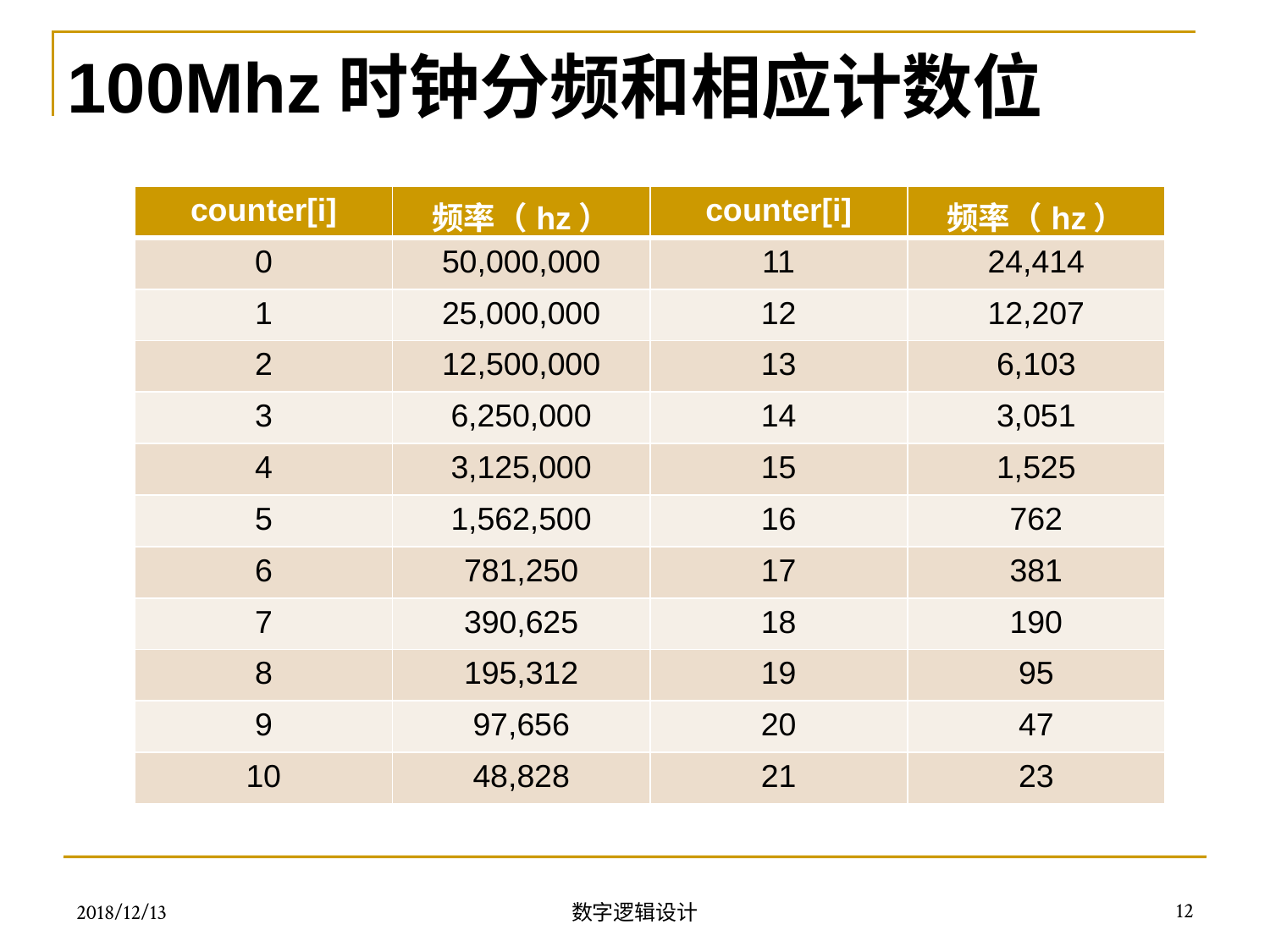

100Mhz时钟分频和相应计数位
| counter[i] | 频率（hz） | counter[i] | 频率（hz） |
| --- | --- | --- | --- |
| 0 | 50,000,000 | 11 | 24,414 |
| 1 | 25,000,000 | 12 | 12,207 |
| 2 | 12,500,000 | 13 | 6,103 |
| 3 | 6,250,000 | 14 | 3,051 |
| 4 | 3,125,000 | 15 | 1,525 |
| 5 | 1,562,500 | 16 | 762 |
| 6 | 781,250 | 17 | 381 |
| 7 | 390,625 | 18 | 190 |
| 8 | 195,312 | 19 | 95 |
| 9 | 97,656 | 20 | 47 |
| 10 | 48,828 | 21 | 23 |
2018/12/13
12
数字逻辑设计